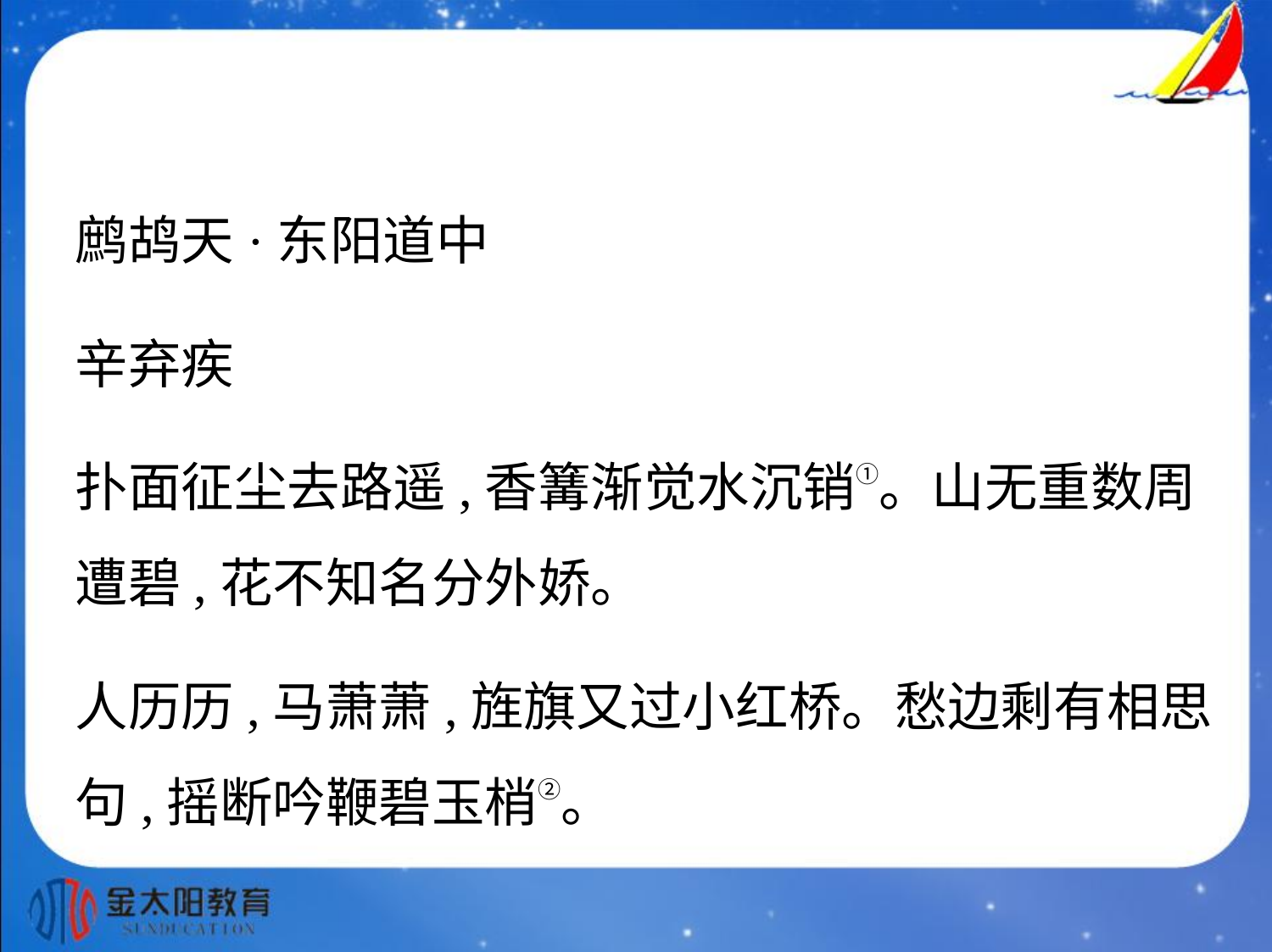

鹧鸪天·东阳道中
辛弃疾
扑面征尘去路遥,香篝渐觉水沉销①。山无重数周
遭碧,花不知名分外娇。
人历历,马萧萧,旌旗又过小红桥。愁边剩有相思
句,摇断吟鞭碧玉梢②。